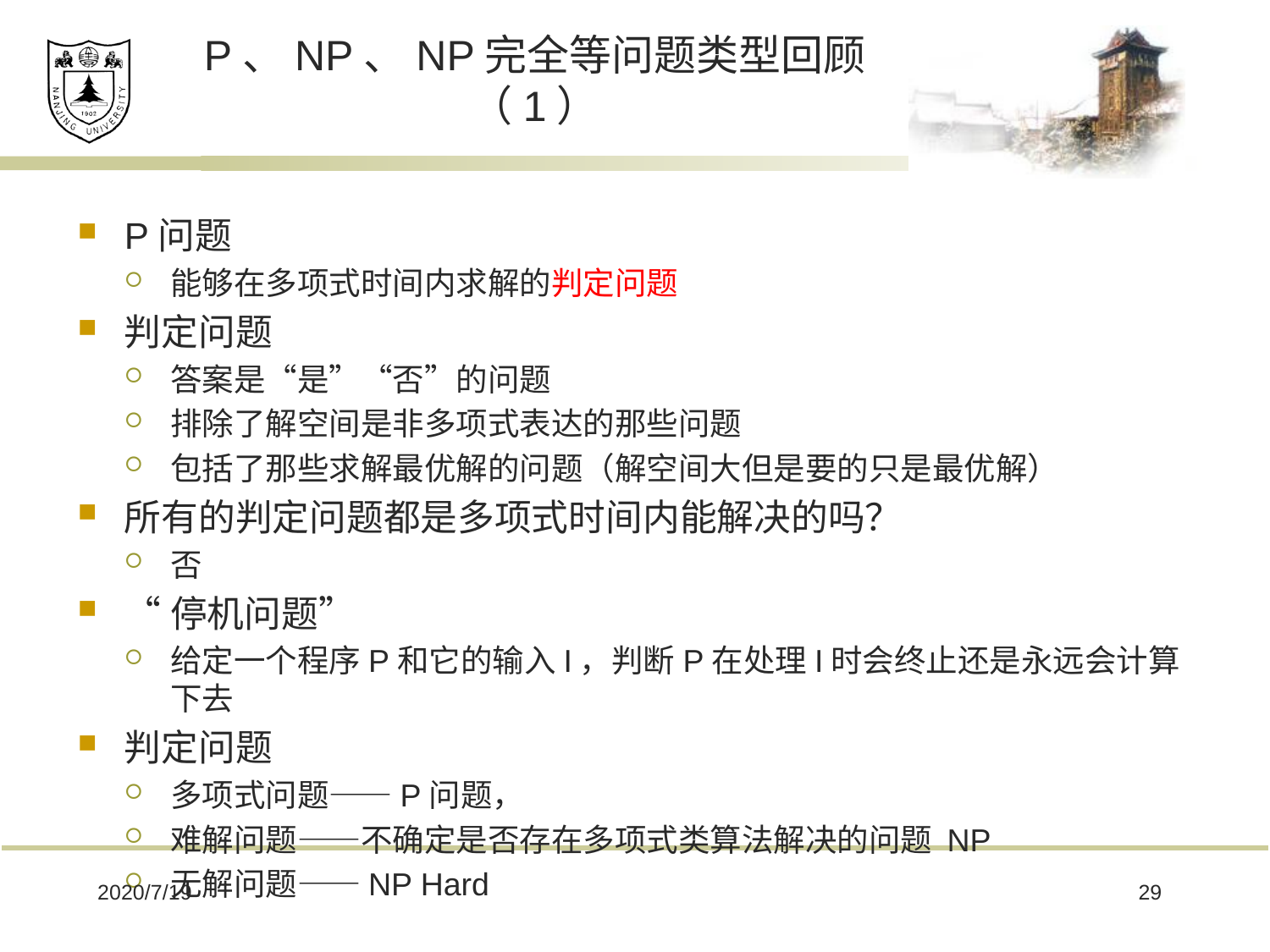

# P、NP、NP完全等问题类型回顾（1）
P问题
能够在多项式时间内求解的判定问题
判定问题
答案是“是”“否”的问题
排除了解空间是非多项式表达的那些问题
包括了那些求解最优解的问题（解空间大但是要的只是最优解）
所有的判定问题都是多项式时间内能解决的吗？
否
“停机问题”
给定一个程序P和它的输入I，判断P在处理I时会终止还是永远会计算下去
判定问题
多项式问题——P问题，
难解问题——不确定是否存在多项式类算法解决的问题 NP
无解问题——NP Hard
2020/7/19
29